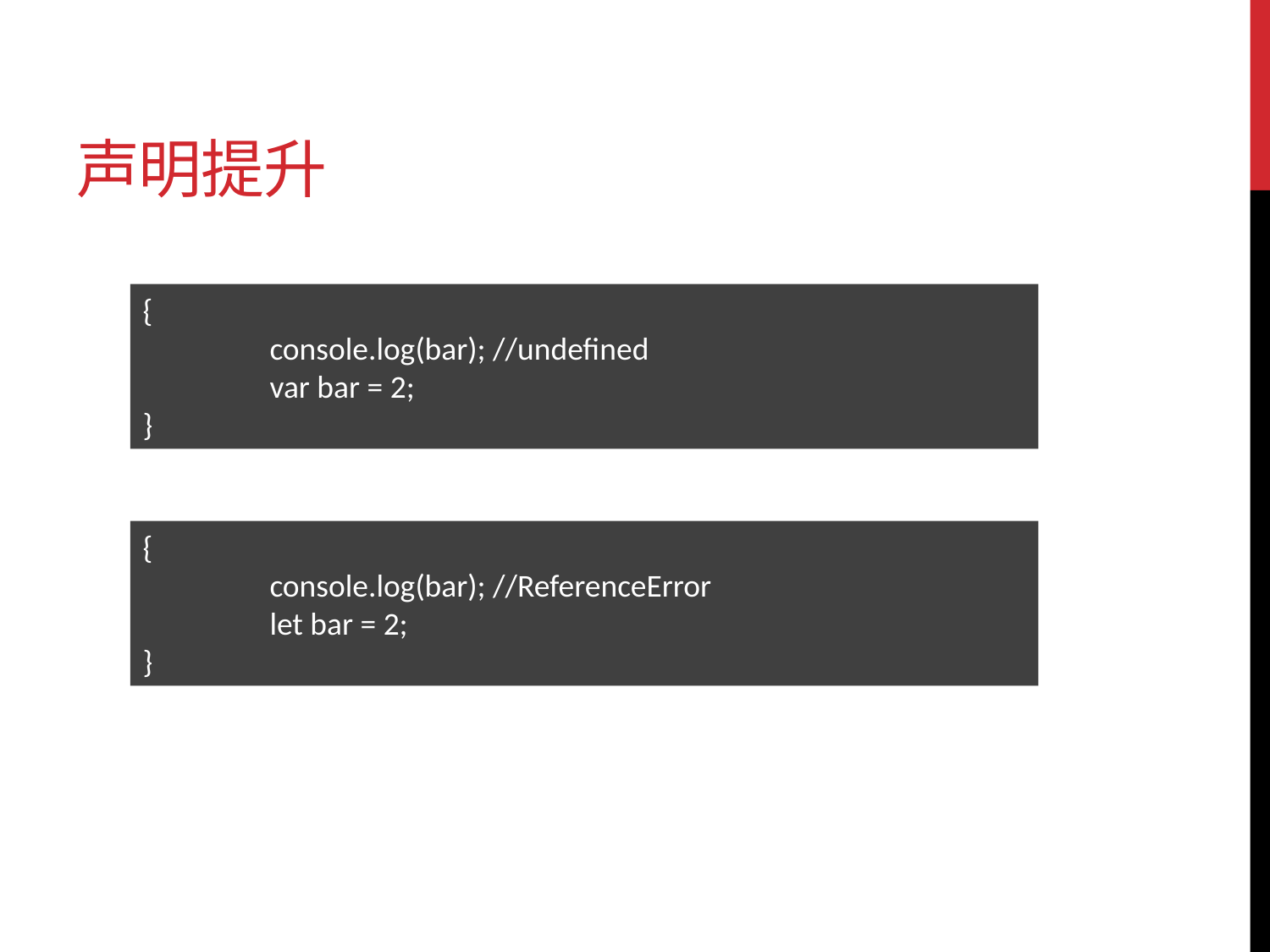

# 声明提升
{
	console.log(bar); //undefined
	var bar = 2;
}
{
	console.log(bar); //ReferenceError
	let bar = 2;
}